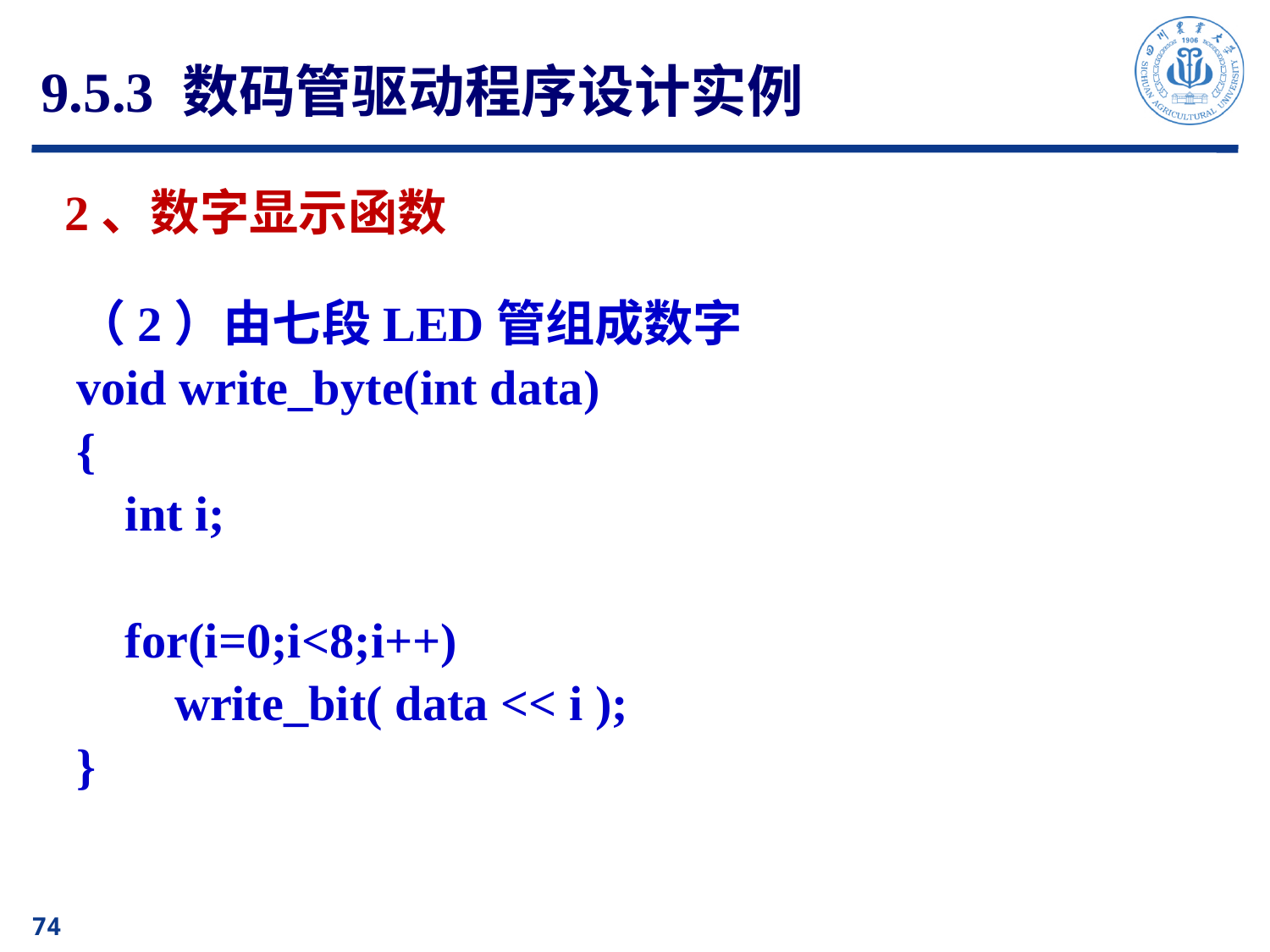

9.5.3 数码管驱动程序设计实例
# 2、数字显示函数
（2）由七段LED管组成数字
void write_byte(int data)
{
    int i;

    for(i=0;i<8;i++)
        write_bit( data << i );
}